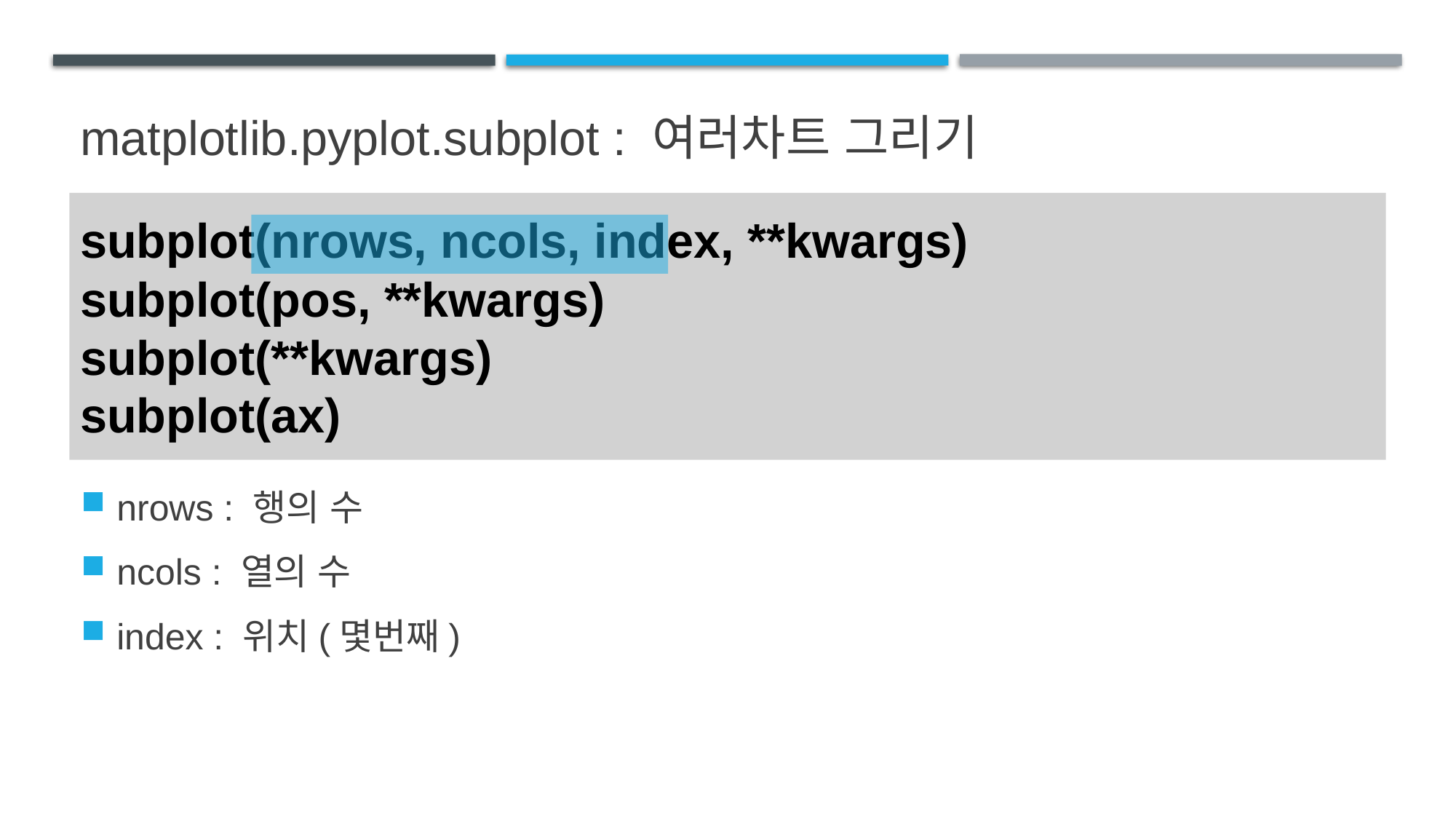

# matplotlib.pyplot.subplot : 여러차트 그리기
subplot(nrows, ncols, index, **kwargs)
subplot(pos, **kwargs)
subplot(**kwargs)
subplot(ax)

nrows : 행의 수
ncols : 열의 수
index : 위치(몇번째)